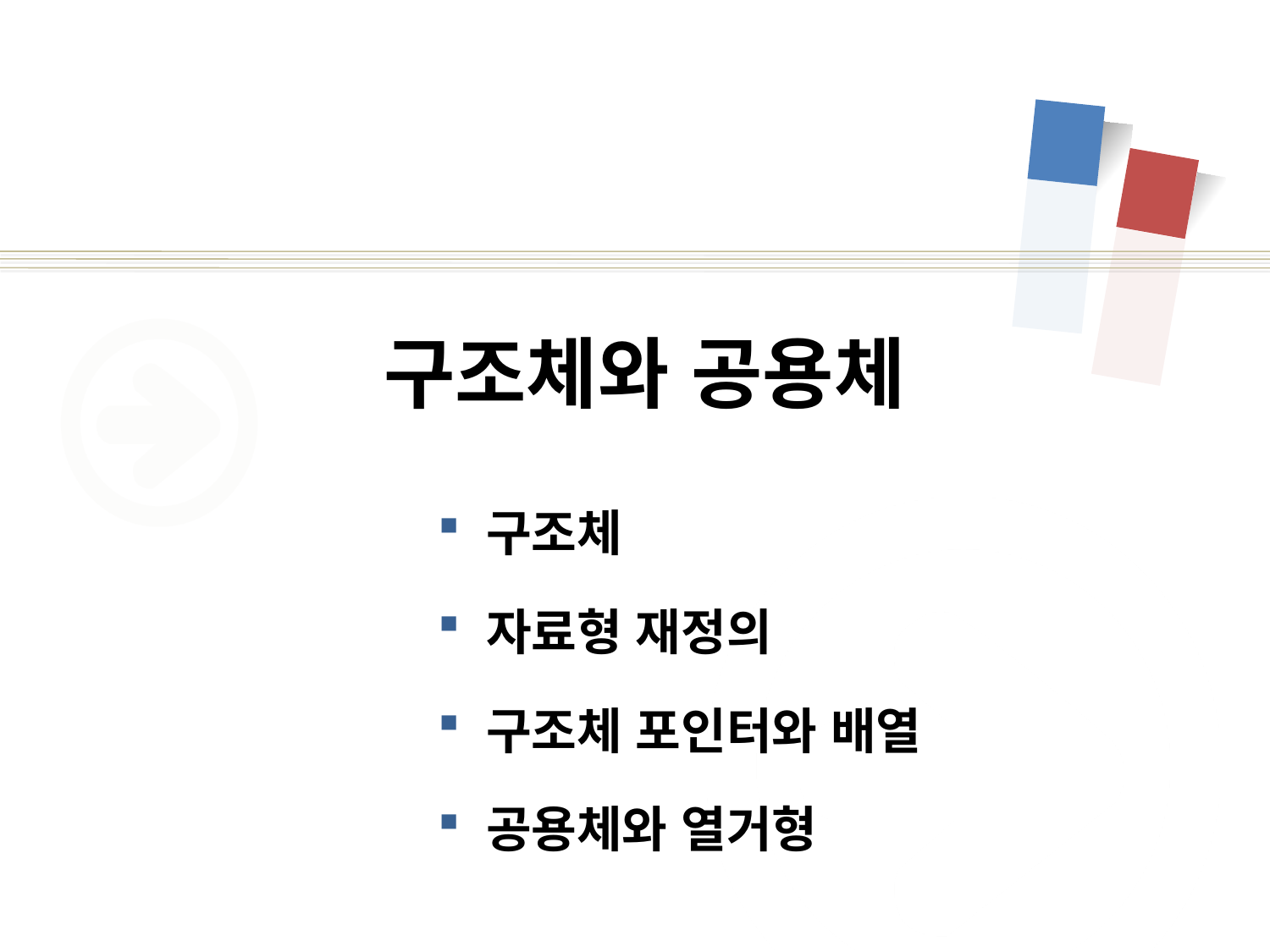

# 구조체와 공용체
 구조체
 자료형 재정의
 구조체 포인터와 배열
 공용체와 열거형